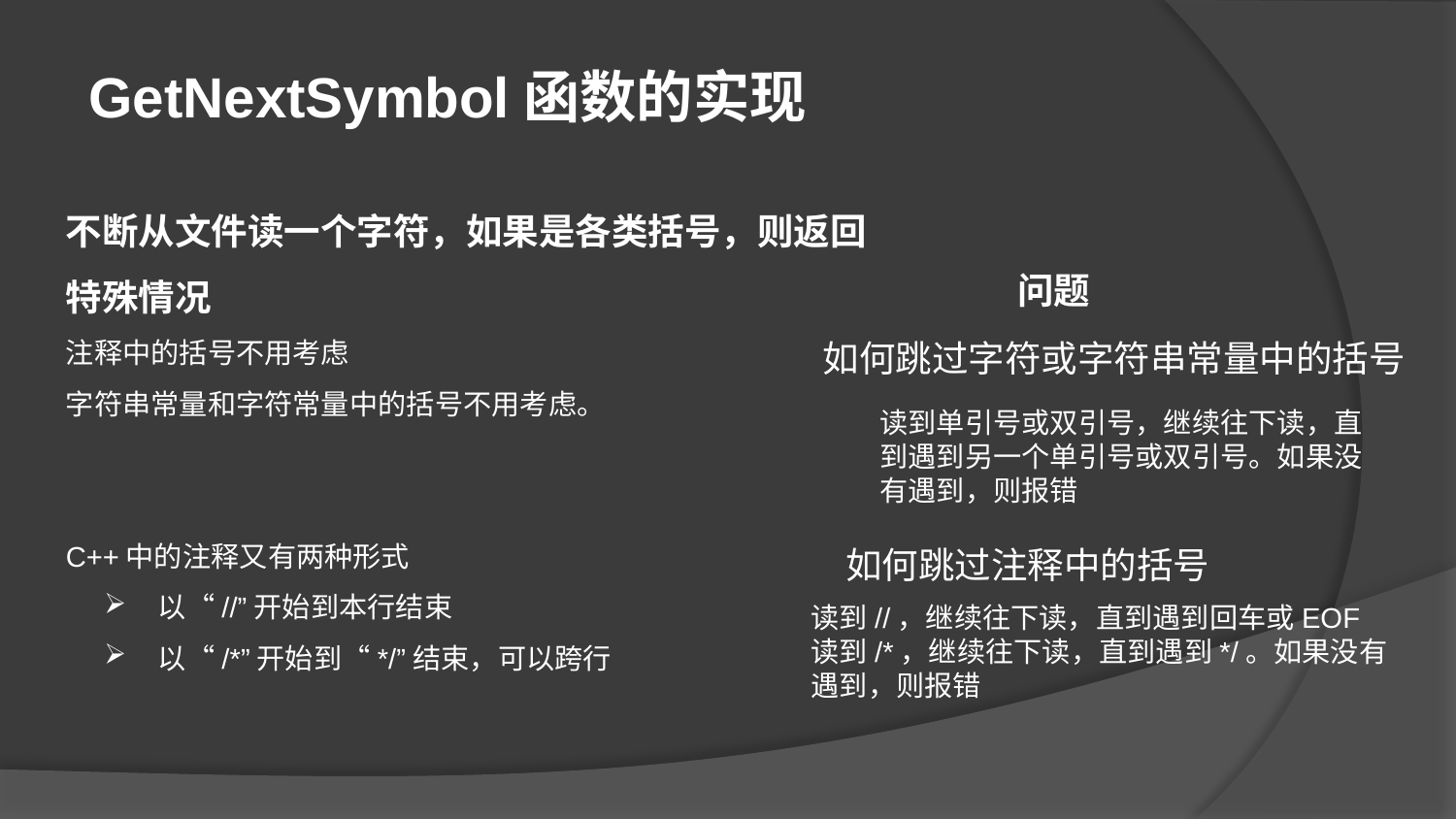

GetNextSymbol函数的实现
不断从文件读一个字符，如果是各类括号，则返回
特殊情况
注释中的括号不用考虑
字符串常量和字符常量中的括号不用考虑。

C++中的注释又有两种形式
  以“//”开始到本行结束
  以“/*”开始到“*/”结束，可以跨行
问题
如何跳过字符或字符串常量中的括号
读到单引号或双引号，继续往下读，直到遇到另一个单引号或双引号。如果没有遇到，则报错
如何跳过注释中的括号
读到//，继续往下读，直到遇到回车或EOF
读到/*，继续往下读，直到遇到*/。如果没有遇到，则报错